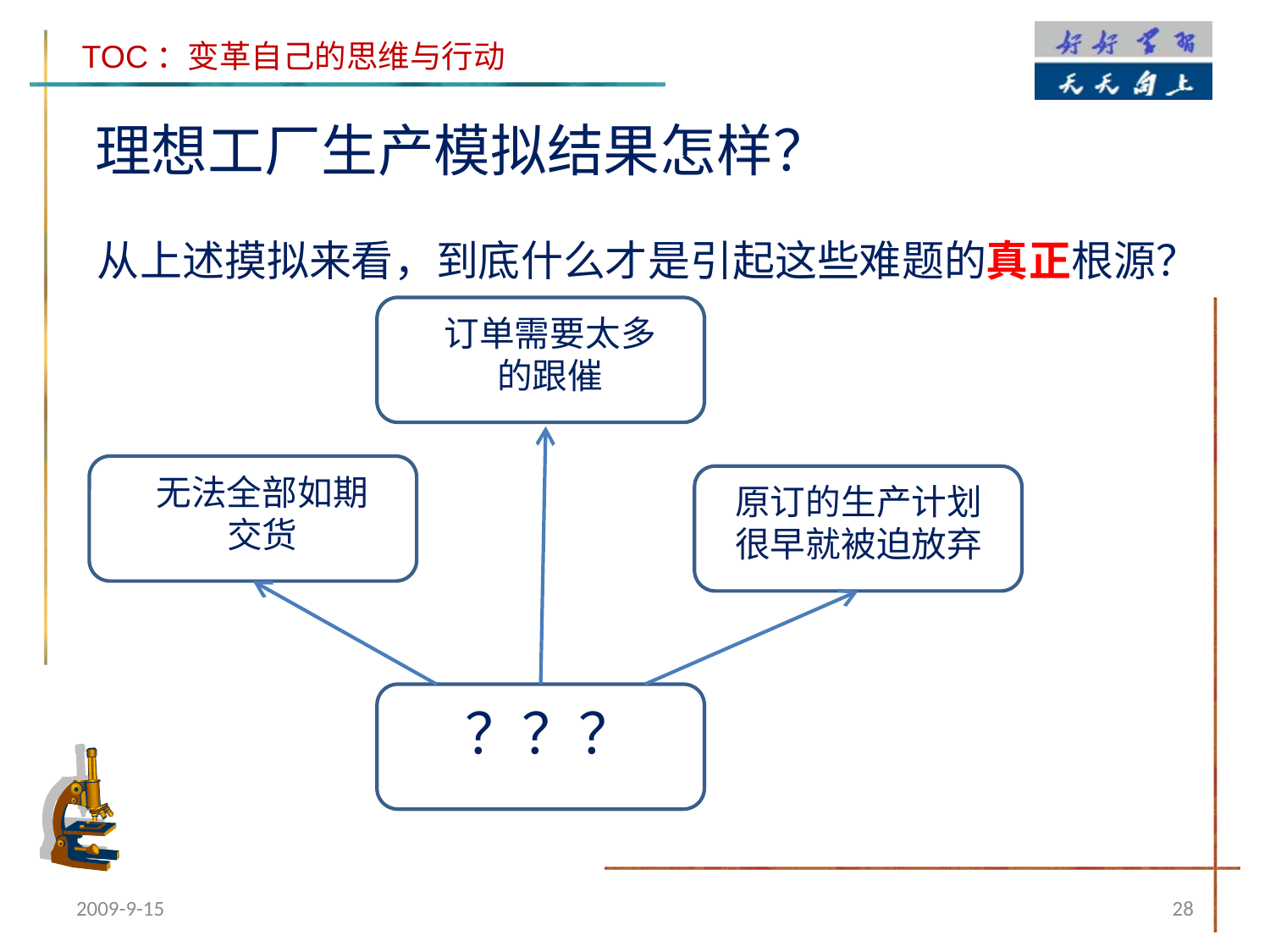

理想工厂生产模拟结果怎样？
从上述摸拟来看，到底什么才是引起这些难题的真正根源？

订单需要太多的跟催

无法全部如期交货

原订的生产计划很早就被迫放弃

？？？

2009-9-15
28